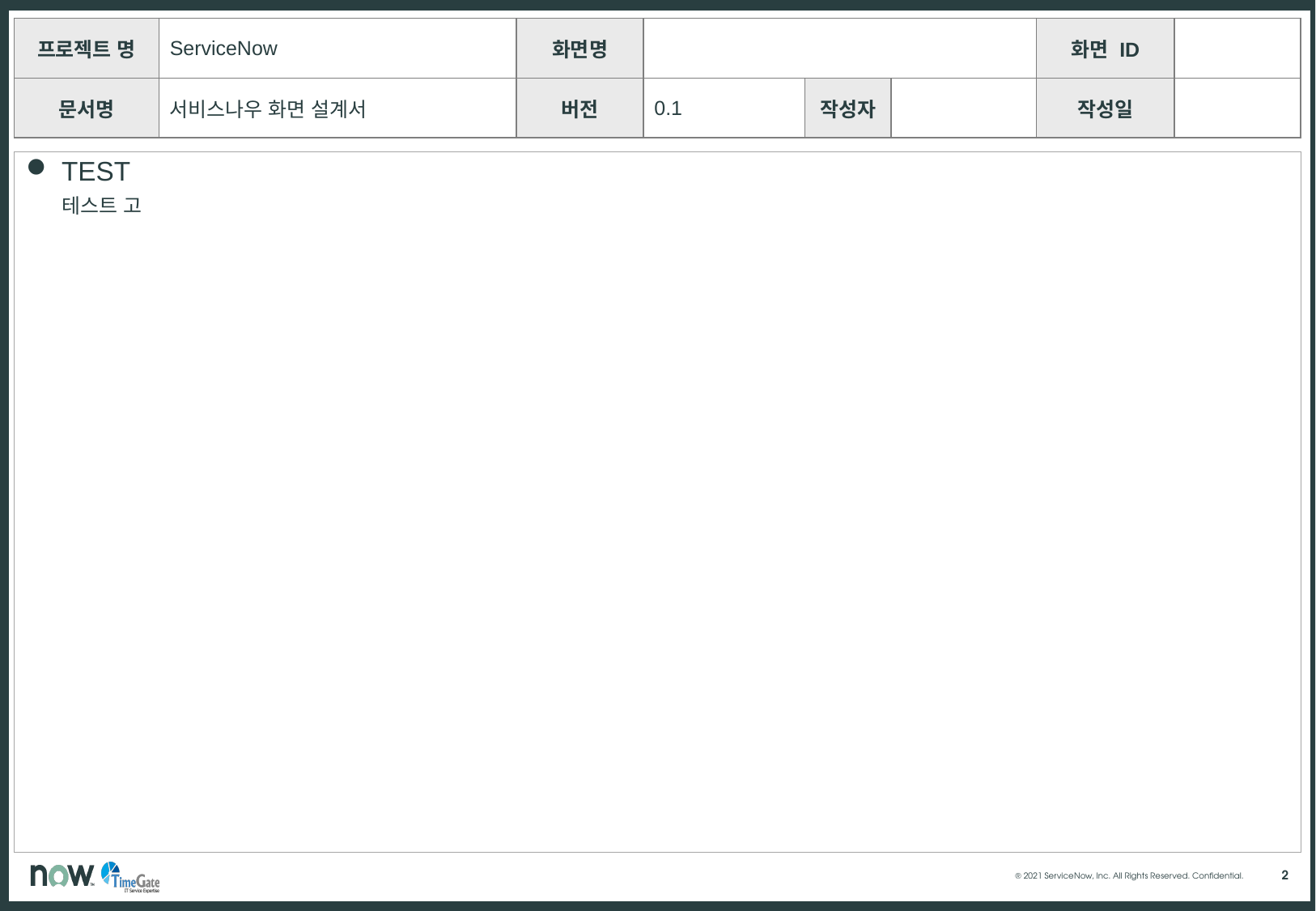

TEST
테스트 고

2
® 2021 ServiceNow, Inc. All Rights Reserved. Confidential.